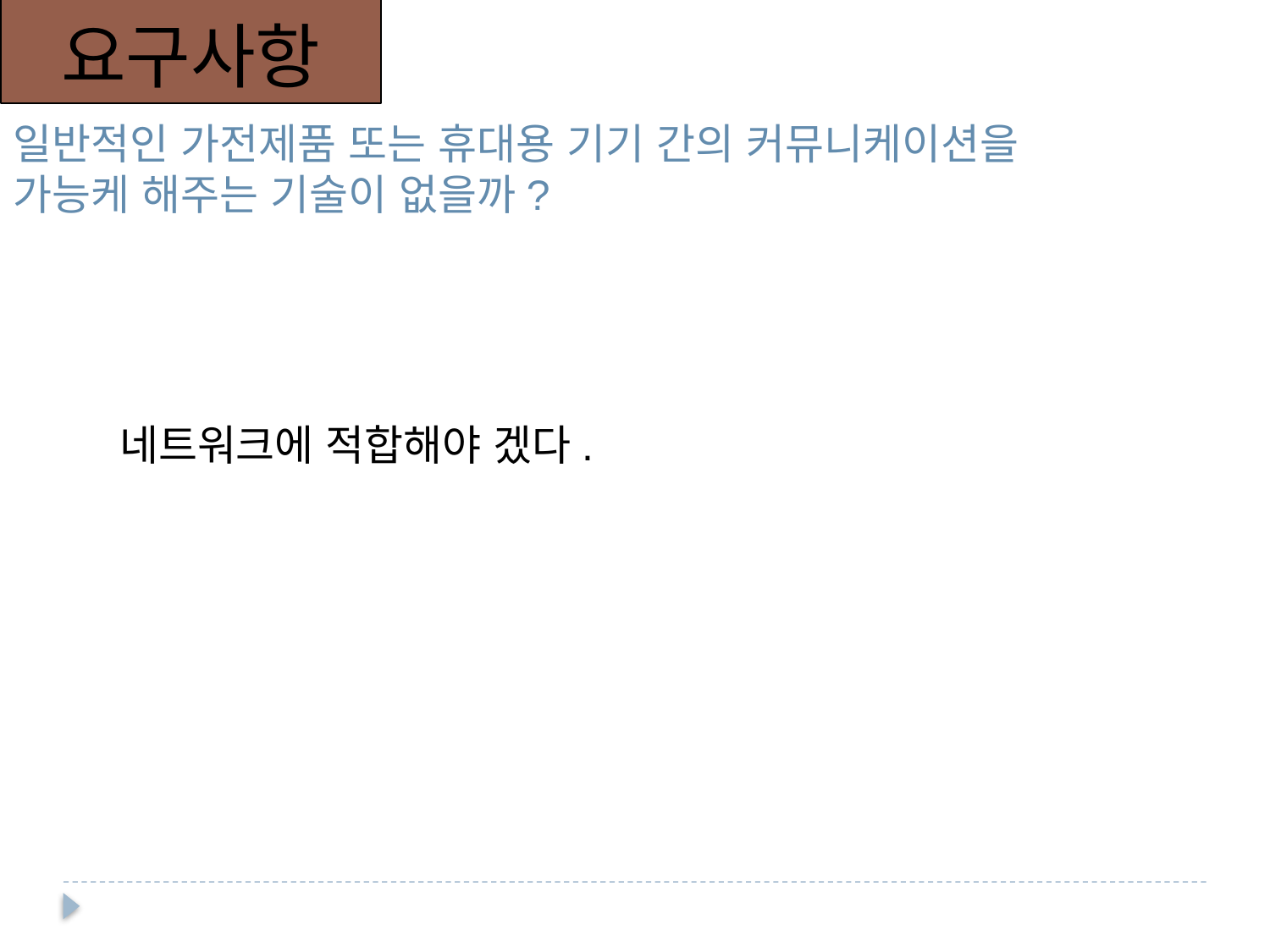

요구사항
일반적인 가전제품 또는 휴대용 기기 간의 커뮤니케이션을 가능케 해주는 기술이 없을까?
네트워크에 적합해야 겠다.